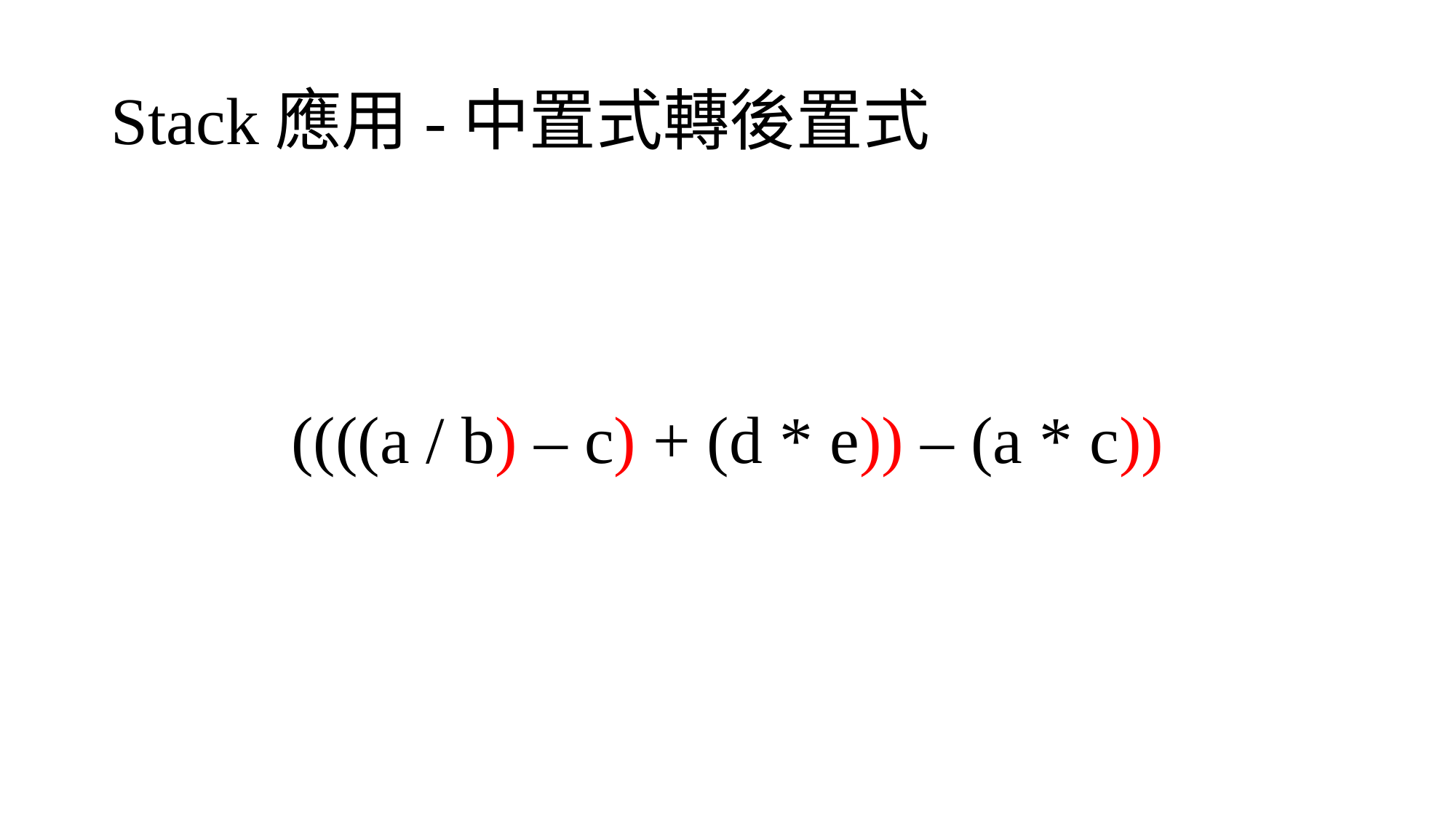

# Stack應用-中置式轉後置式

((((a / b) – c) + (d * e)) – (a * c))